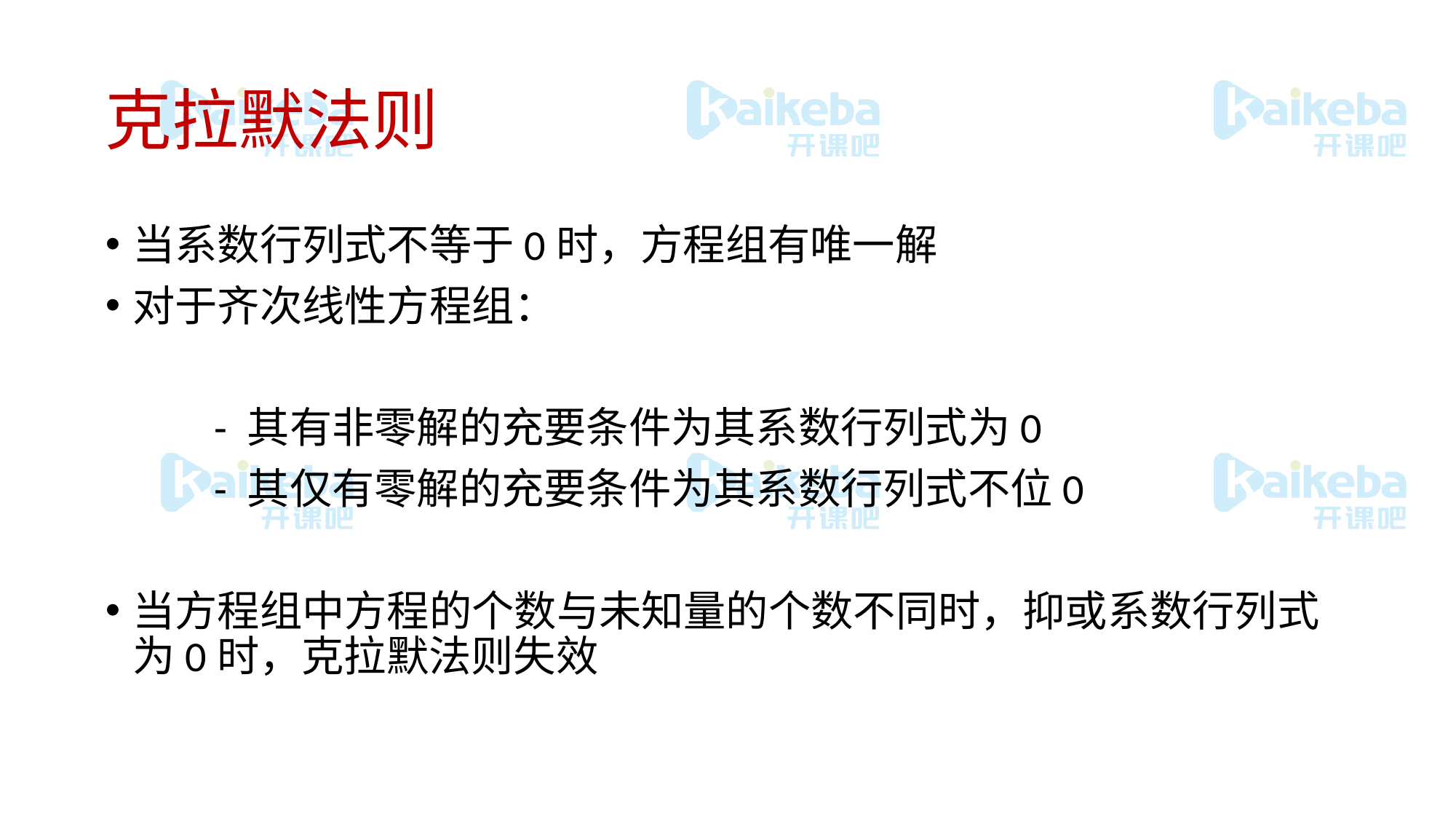

# 克拉默法则
当系数行列式不等于0时，方程组有唯一解
对于齐次线性方程组：

	- 其有非零解的充要条件为其系数行列式为0
	- 其仅有零解的充要条件为其系数行列式不位0

当方程组中方程的个数与未知量的个数不同时，抑或系数行列式为0时，克拉默法则失效